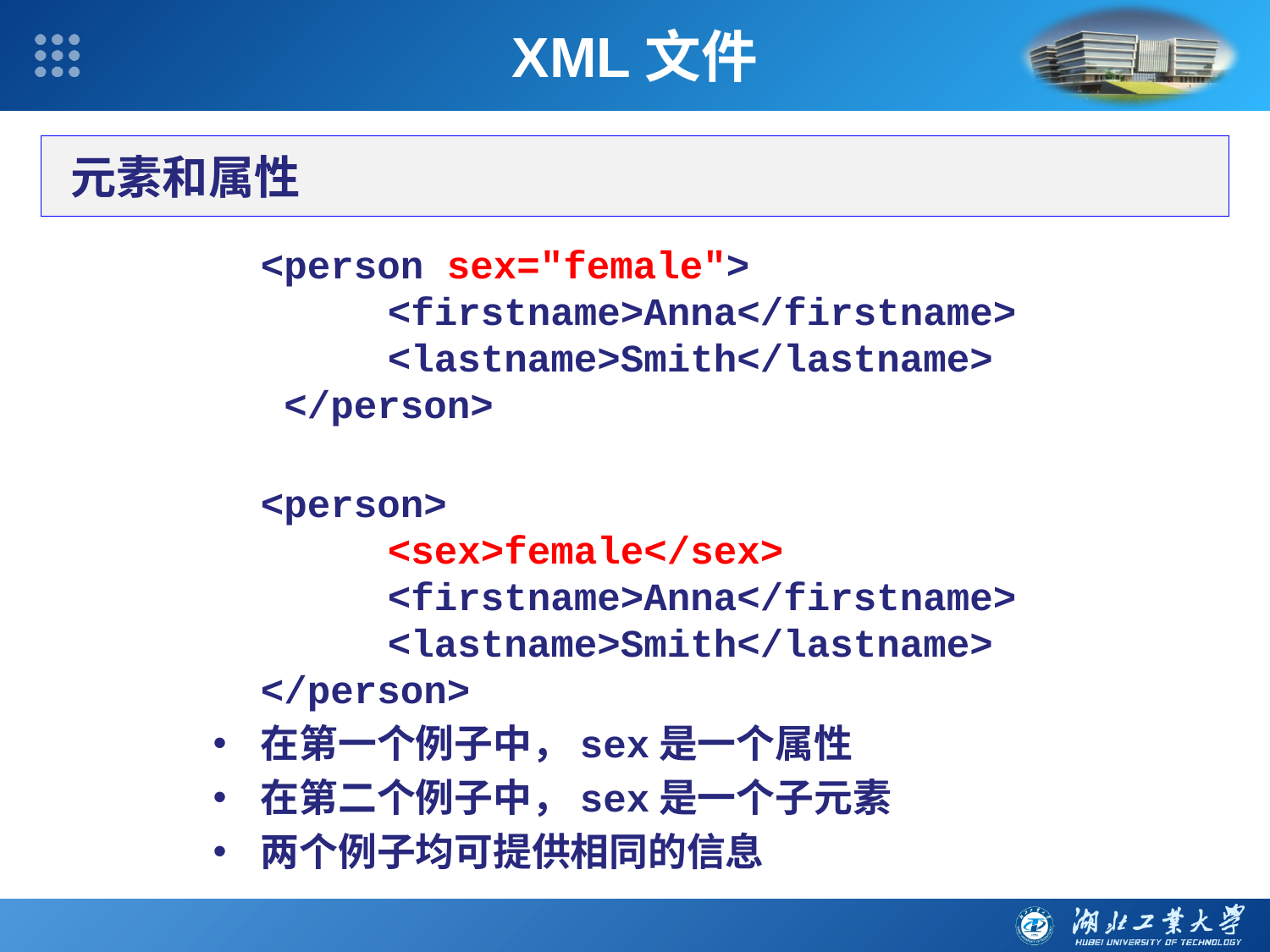

XML文件
元素和属性
	<person sex="female">
		<firstname>Anna</firstname> 	<lastname>Smith</lastname>
	 </person>
 	<person>
		<sex>female</sex>
		<firstname>Anna</firstname> 	<lastname>Smith</lastname>
	</person>
在第一个例子中，sex是一个属性
在第二个例子中，sex是一个子元素
两个例子均可提供相同的信息